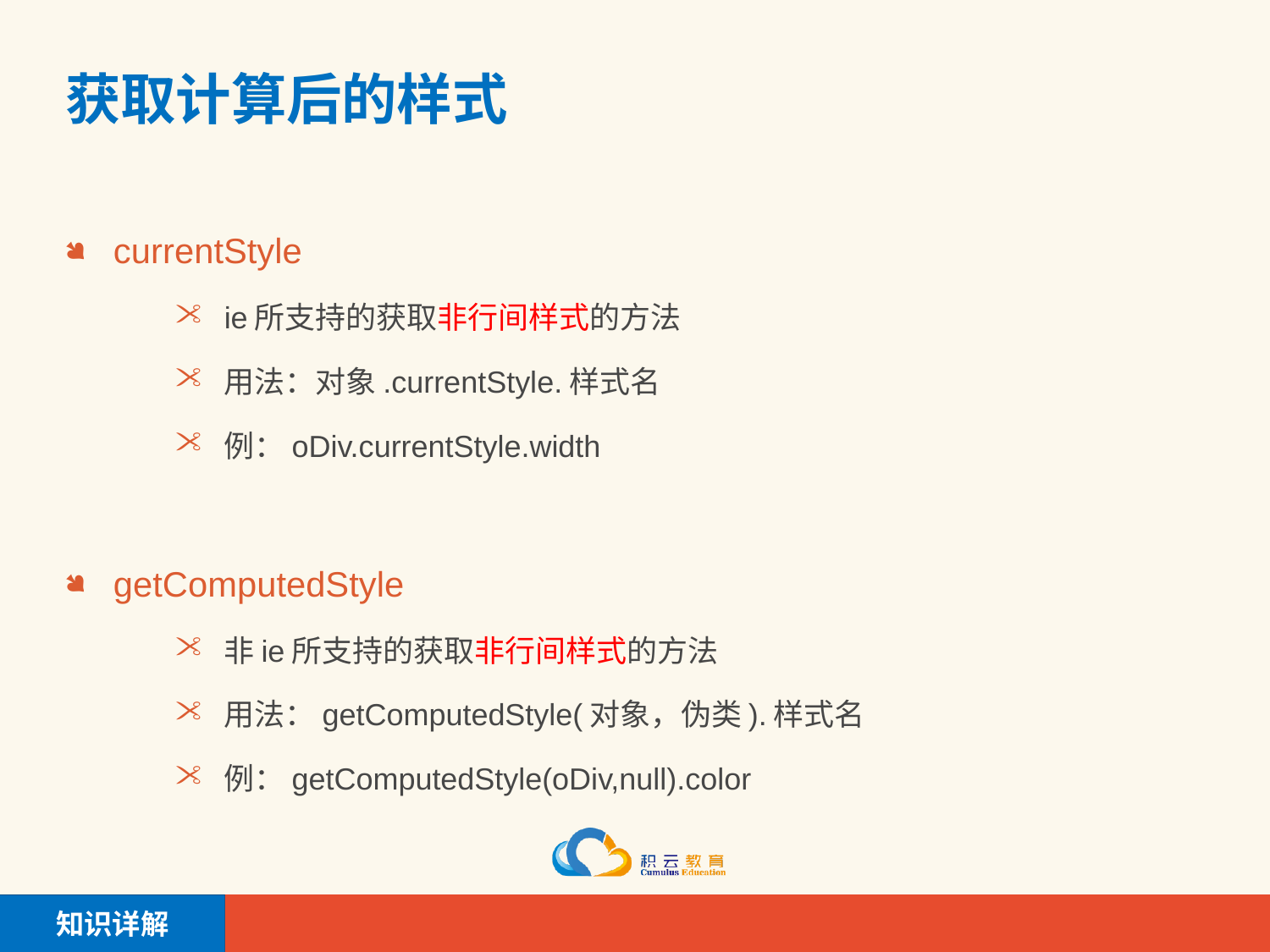

# 获取计算后的样式
currentStyle
ie所支持的获取非行间样式的方法
用法：对象.currentStyle.样式名
例：oDiv.currentStyle.width

getComputedStyle
非ie所支持的获取非行间样式的方法
用法：getComputedStyle(对象，伪类).样式名
例：getComputedStyle(oDiv,null).color